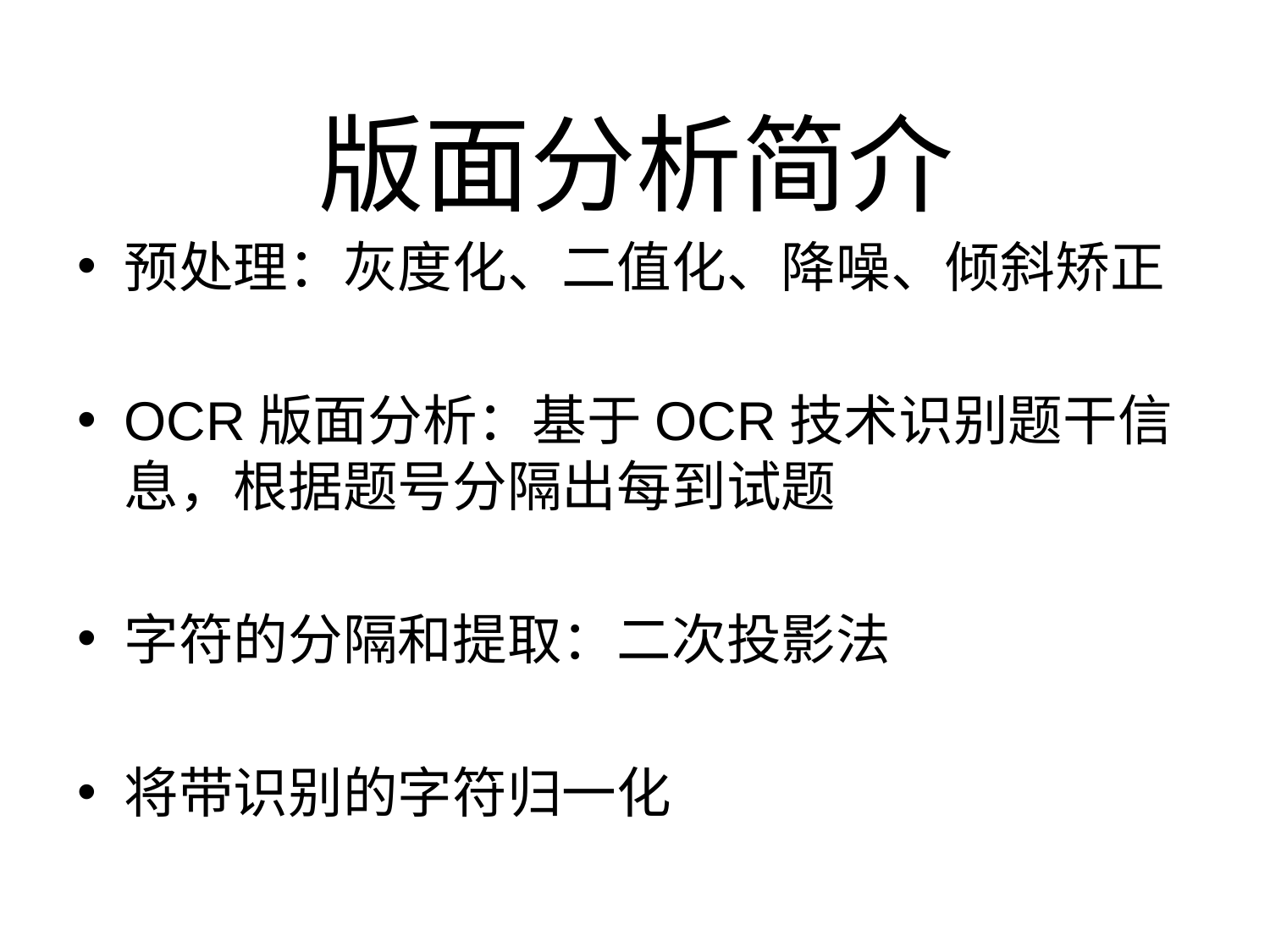

# 版面分析简介
预处理：灰度化、二值化、降噪、倾斜矫正

OCR版面分析：基于OCR技术识别题干信息，根据题号分隔出每到试题

字符的分隔和提取：二次投影法

将带识别的字符归一化